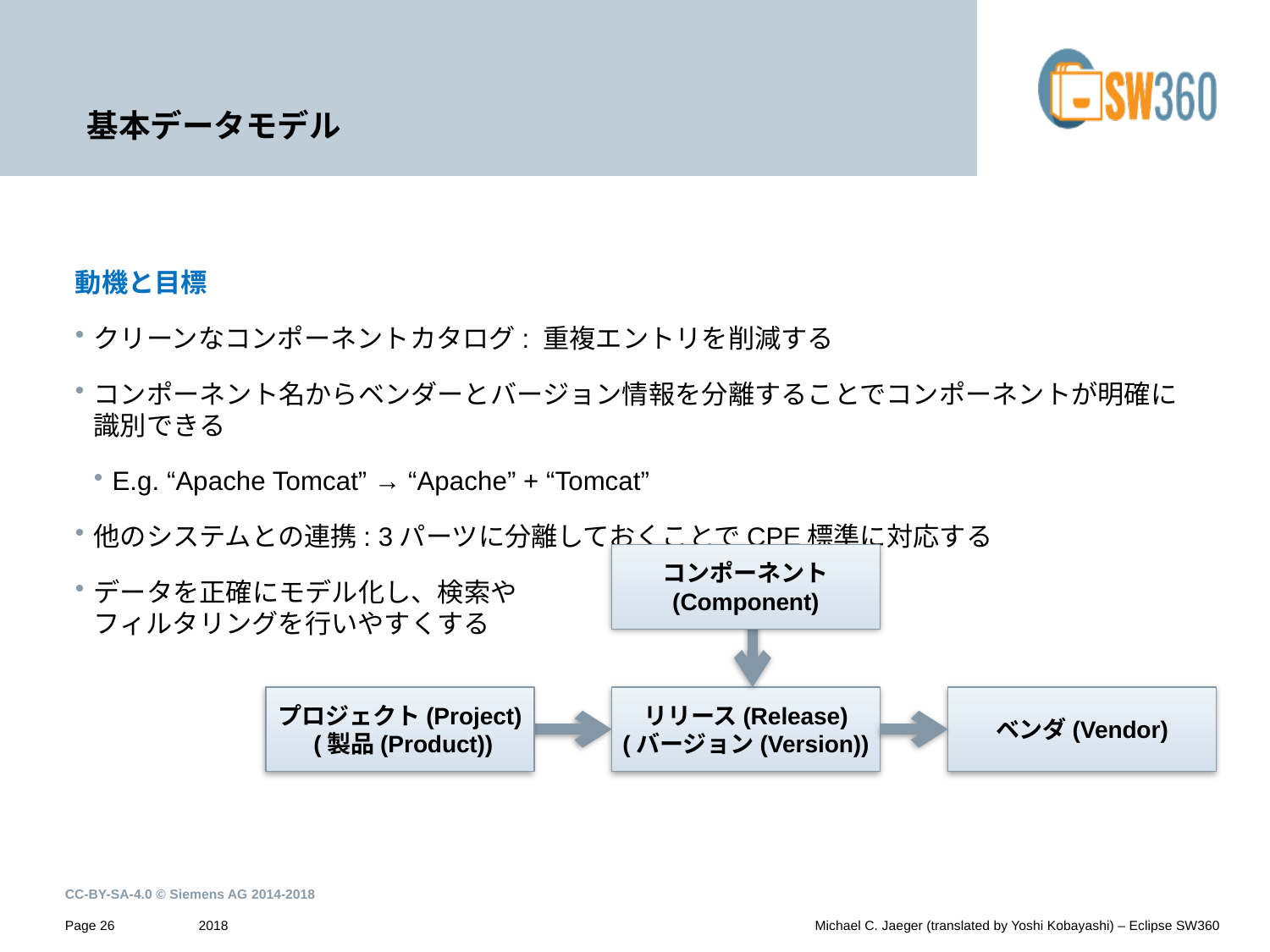

# 基本データモデル
動機と目標
クリーンなコンポーネントカタログ: 重複エントリを削減する
コンポーネント名からベンダーとバージョン情報を分離することでコンポーネントが明確に識別できる
E.g. “Apache Tomcat” → “Apache” + “Tomcat”
他のシステムとの連携: 3パーツに分離しておくことでCPE標準に対応する
データを正確にモデル化し、検索や
フィルタリングを行いやすくする
コンポーネント
(Component)
プロジェクト(Project)
 (製品(Product))
リリース(Release)
(バージョン(Version))
ベンダ(Vendor)